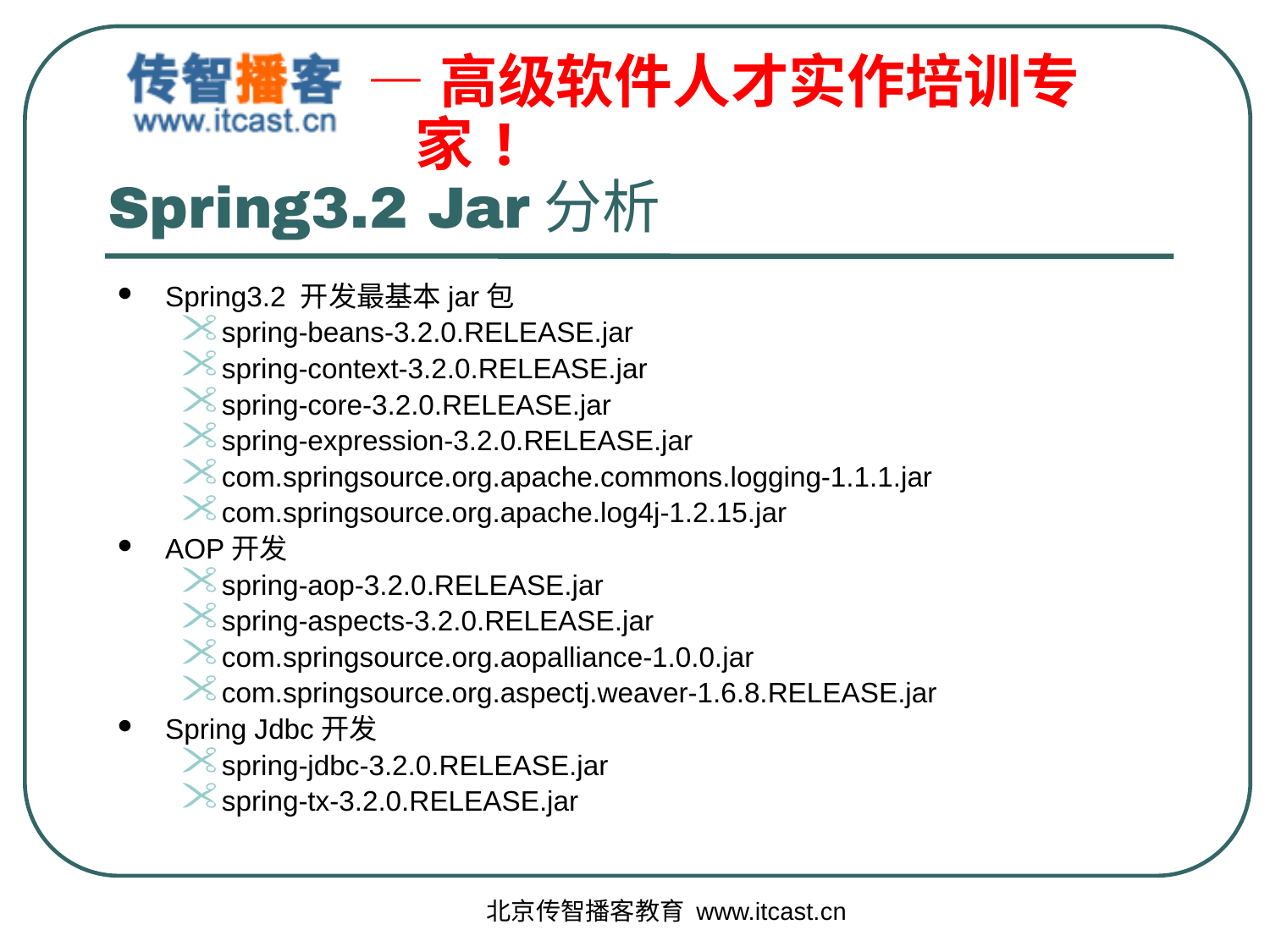

# Spring3.2 Jar分析
Spring3.2 开发最基本jar包
spring-beans-3.2.0.RELEASE.jar
spring-context-3.2.0.RELEASE.jar
spring-core-3.2.0.RELEASE.jar
spring-expression-3.2.0.RELEASE.jar
com.springsource.org.apache.commons.logging-1.1.1.jar
com.springsource.org.apache.log4j-1.2.15.jar
AOP开发
spring-aop-3.2.0.RELEASE.jar
spring-aspects-3.2.0.RELEASE.jar
com.springsource.org.aopalliance-1.0.0.jar
com.springsource.org.aspectj.weaver-1.6.8.RELEASE.jar
Spring Jdbc开发
spring-jdbc-3.2.0.RELEASE.jar
spring-tx-3.2.0.RELEASE.jar

北京传智播客教育 www.itcast.cn